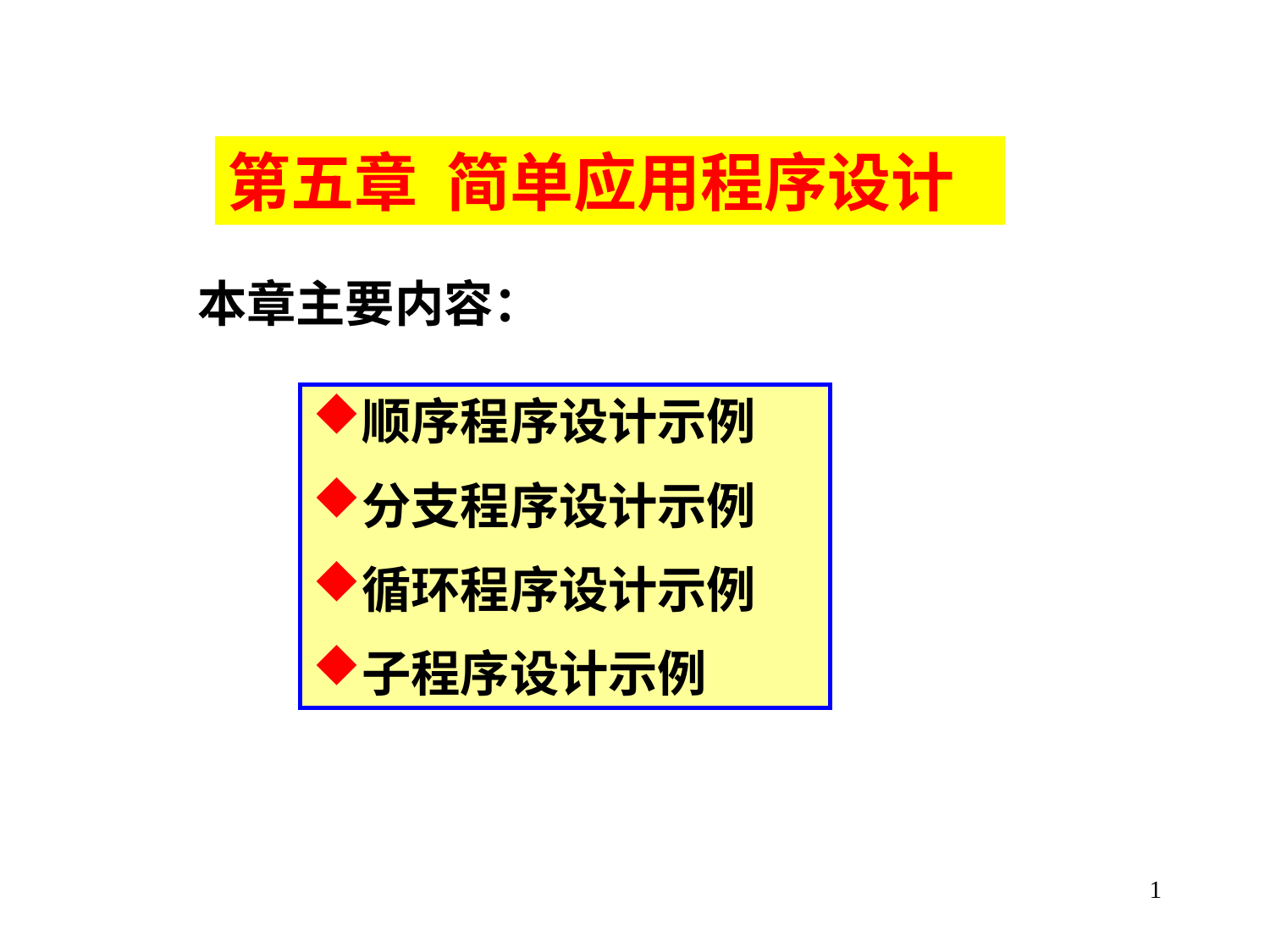

第五章  简单应用程序设计
本章主要内容：
顺序程序设计示例
分支程序设计示例
循环程序设计示例
子程序设计示例
1